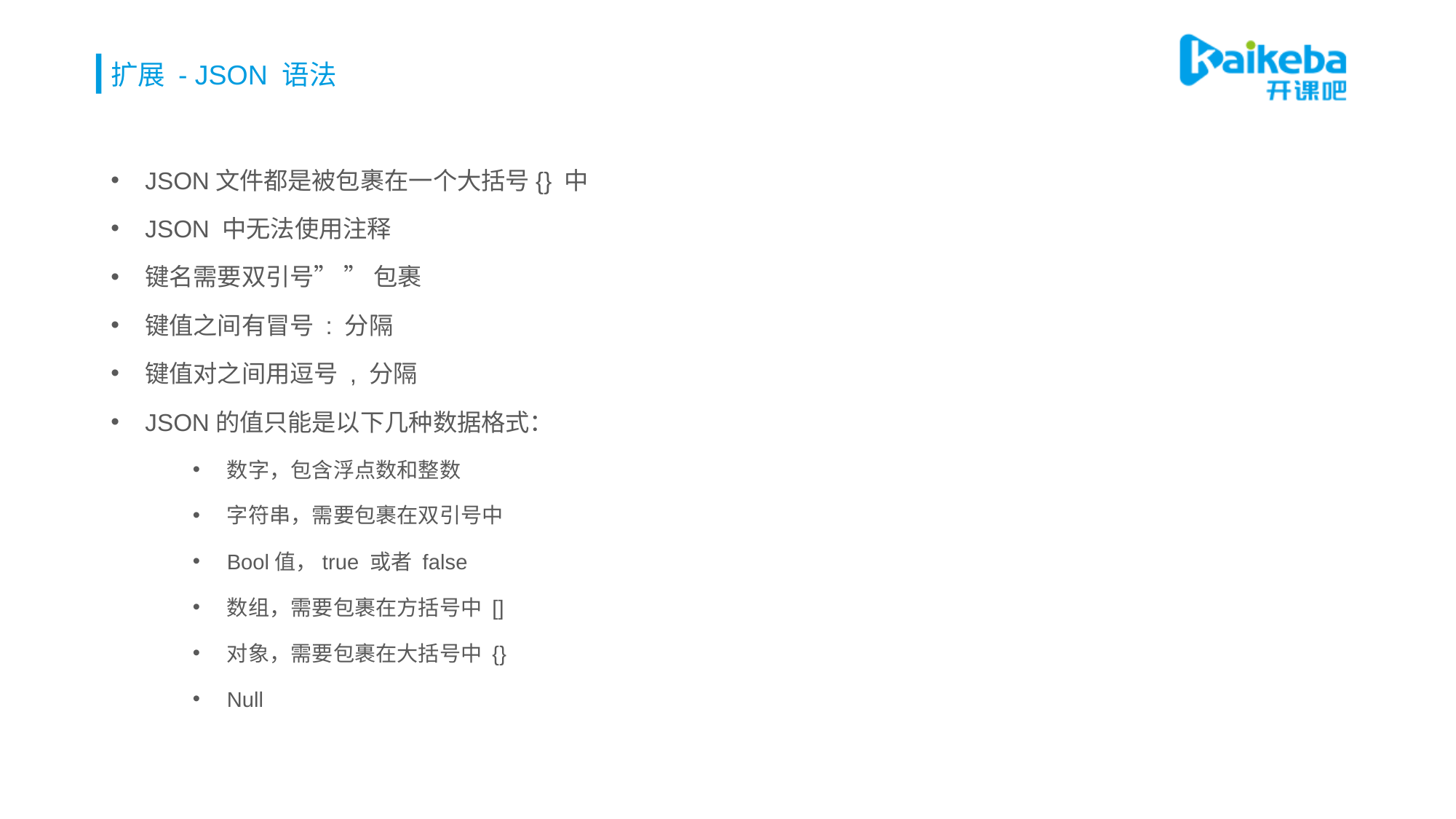

# 扩展 - JSON 语法
JSON文件都是被包裹在一个大括号{} 中
JSON 中无法使用注释
键名需要双引号” ” 包裹
键值之间有冒号 : 分隔
键值对之间用逗号 , 分隔
JSON的值只能是以下几种数据格式：
数字，包含浮点数和整数
字符串，需要包裹在双引号中
Bool值，true 或者 false
数组，需要包裹在方括号中 []
对象，需要包裹在大括号中 {}
Null